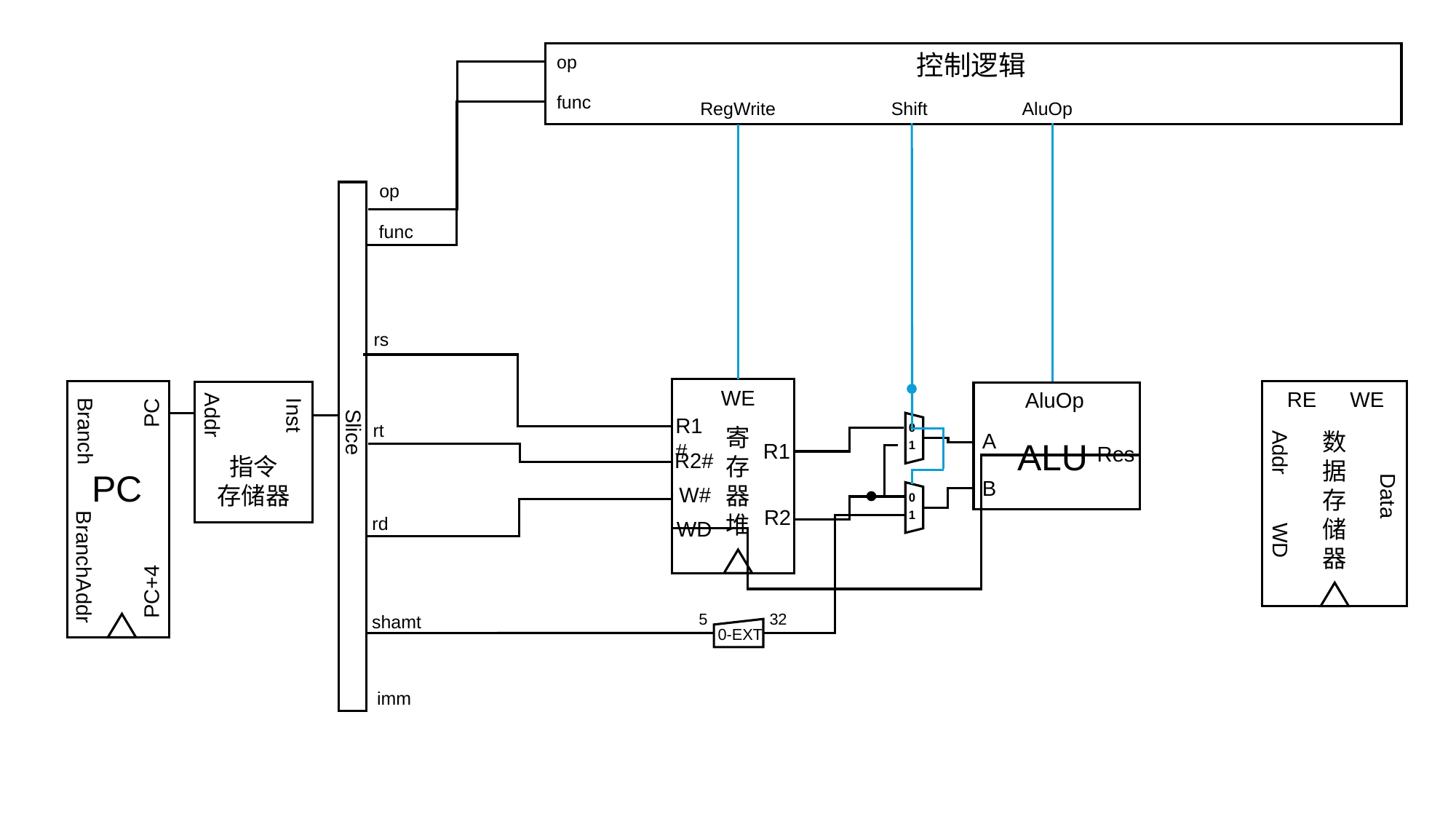

控制逻辑

op
func
RegWrite
Shift
AluOp
op

func
rs

WE
R1#
寄
存
器
堆
R1
R2#
W#
R2
WD

PC
Branch
PC
BranchAddr
PC+4

RE
WE

数
据
存
储
器
Addr
Data
WD

AluOp

A
ALU
Res
B

Inst
Addr
指令
存储器

0

1
rt
Slice
0

1

rd
5
32
shamt
0-EXT

imm